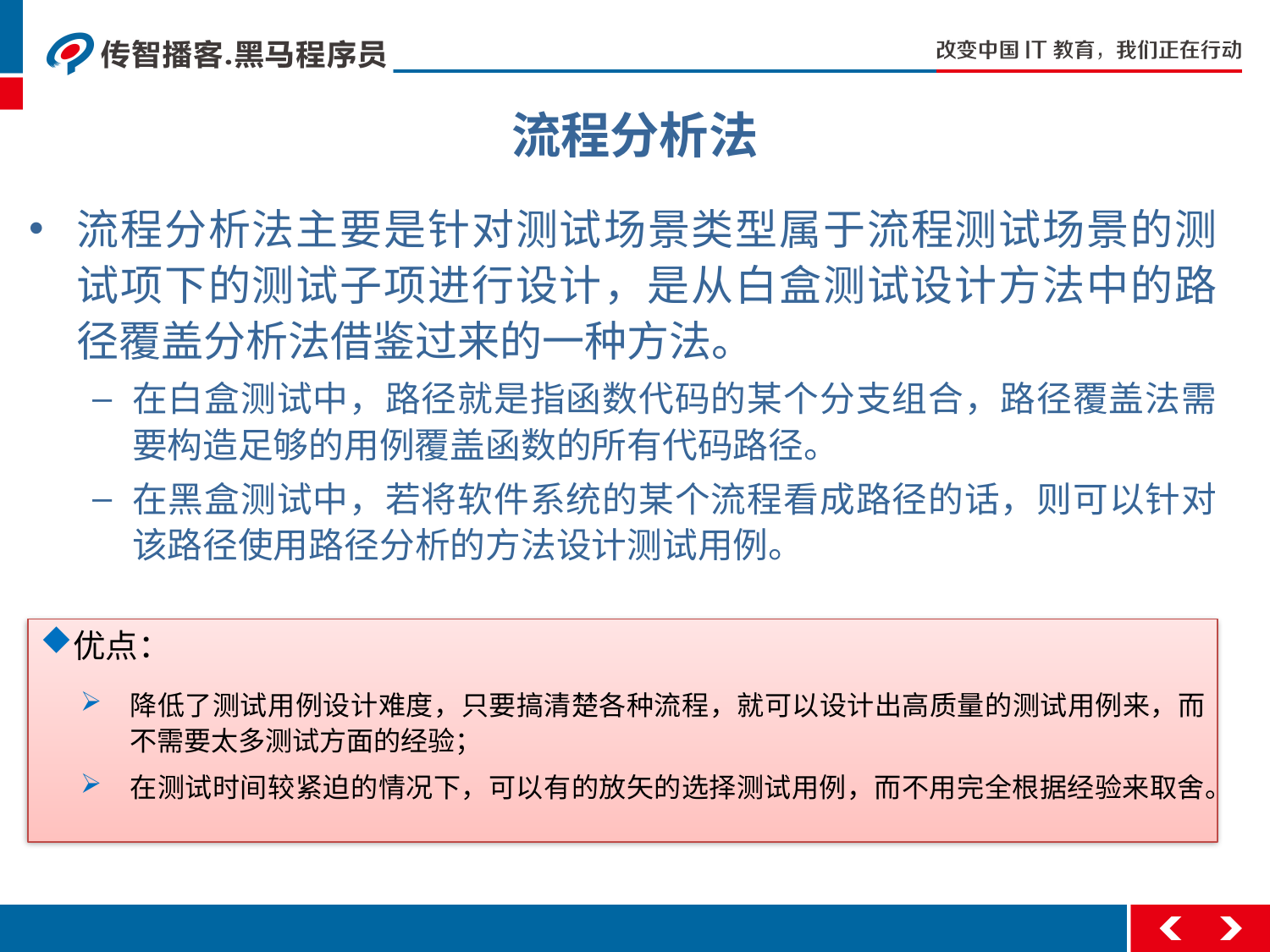

# 流程分析法
流程分析法主要是针对测试场景类型属于流程测试场景的测试项下的测试子项进行设计，是从白盒测试设计方法中的路径覆盖分析法借鉴过来的一种方法。
在白盒测试中，路径就是指函数代码的某个分支组合，路径覆盖法需要构造足够的用例覆盖函数的所有代码路径。
在黑盒测试中，若将软件系统的某个流程看成路径的话，则可以针对该路径使用路径分析的方法设计测试用例。
优点：
降低了测试用例设计难度，只要搞清楚各种流程，就可以设计出高质量的测试用例来，而不需要太多测试方面的经验；
在测试时间较紧迫的情况下，可以有的放矢的选择测试用例，而不用完全根据经验来取舍。